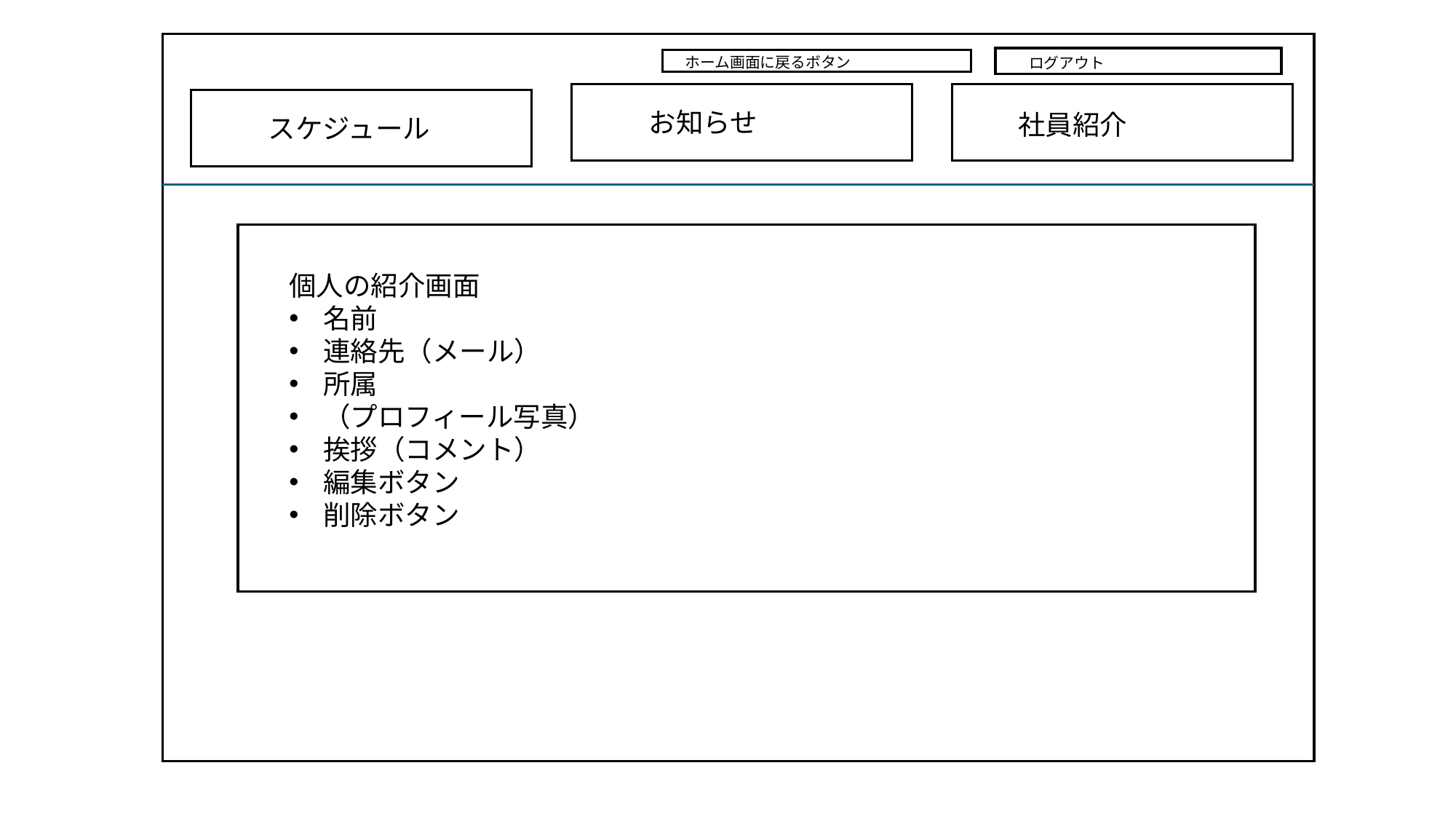

ホーム画面に戻るボタン

ログアウト

お知らせ
社員紹介
スケジュール

個人の紹介画面
名前
連絡先（メール）
所属
（プロフィール写真）
挨拶（コメント）
編集ボタン
削除ボタン